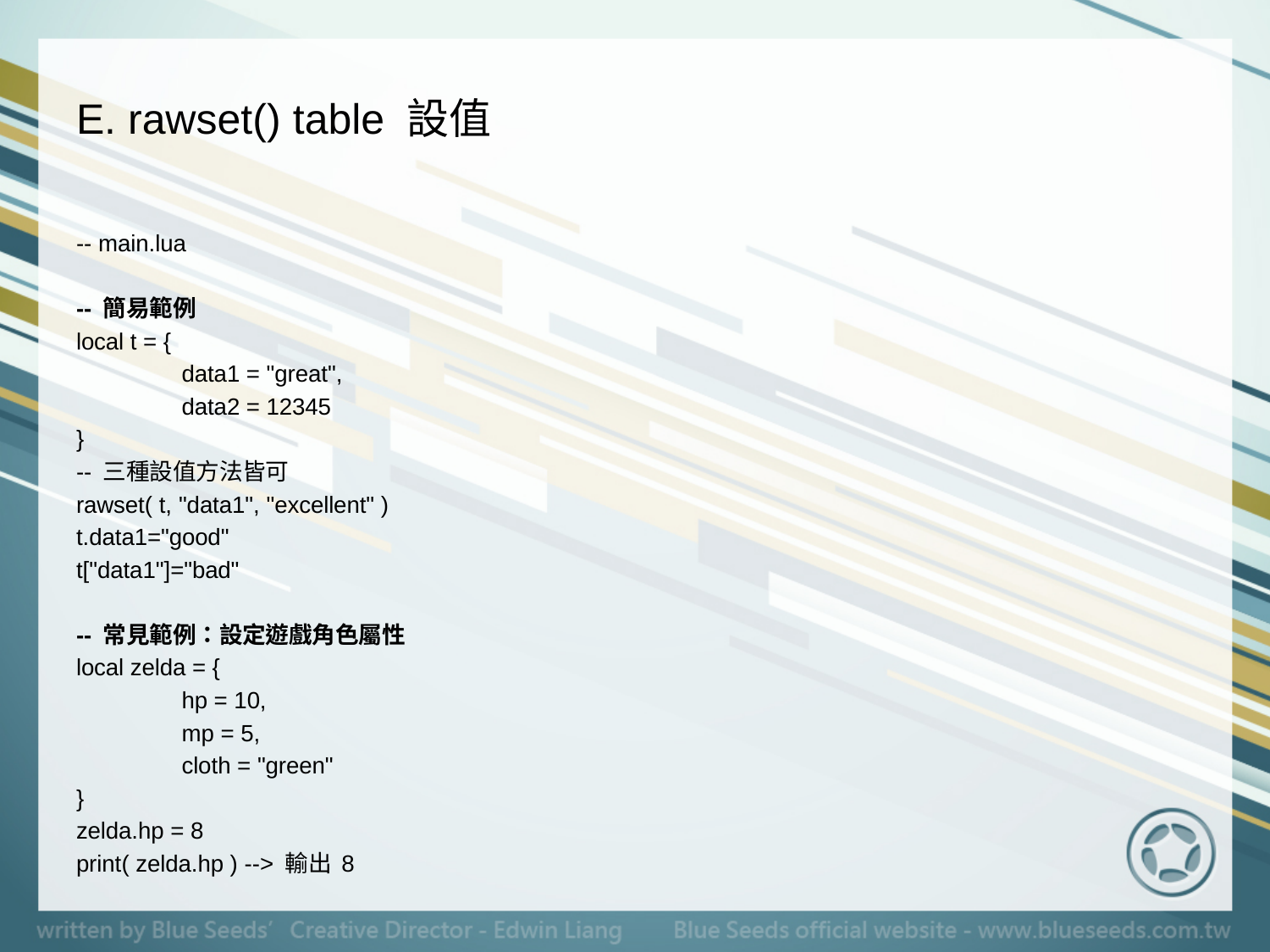

# E. rawset() table 設值
-- main.lua

-- 簡易範例
local t = {
	data1 = "great",
	data2 = 12345
}
-- 三種設值方法皆可
rawset( t, "data1", "excellent" )
t.data1="good"
t["data1"]="bad"

-- 常見範例：設定遊戲角色屬性
local zelda = {
	hp = 10,
	mp = 5,
	cloth = "green"
}
zelda.hp = 8
print( zelda.hp ) --> 輸出 8